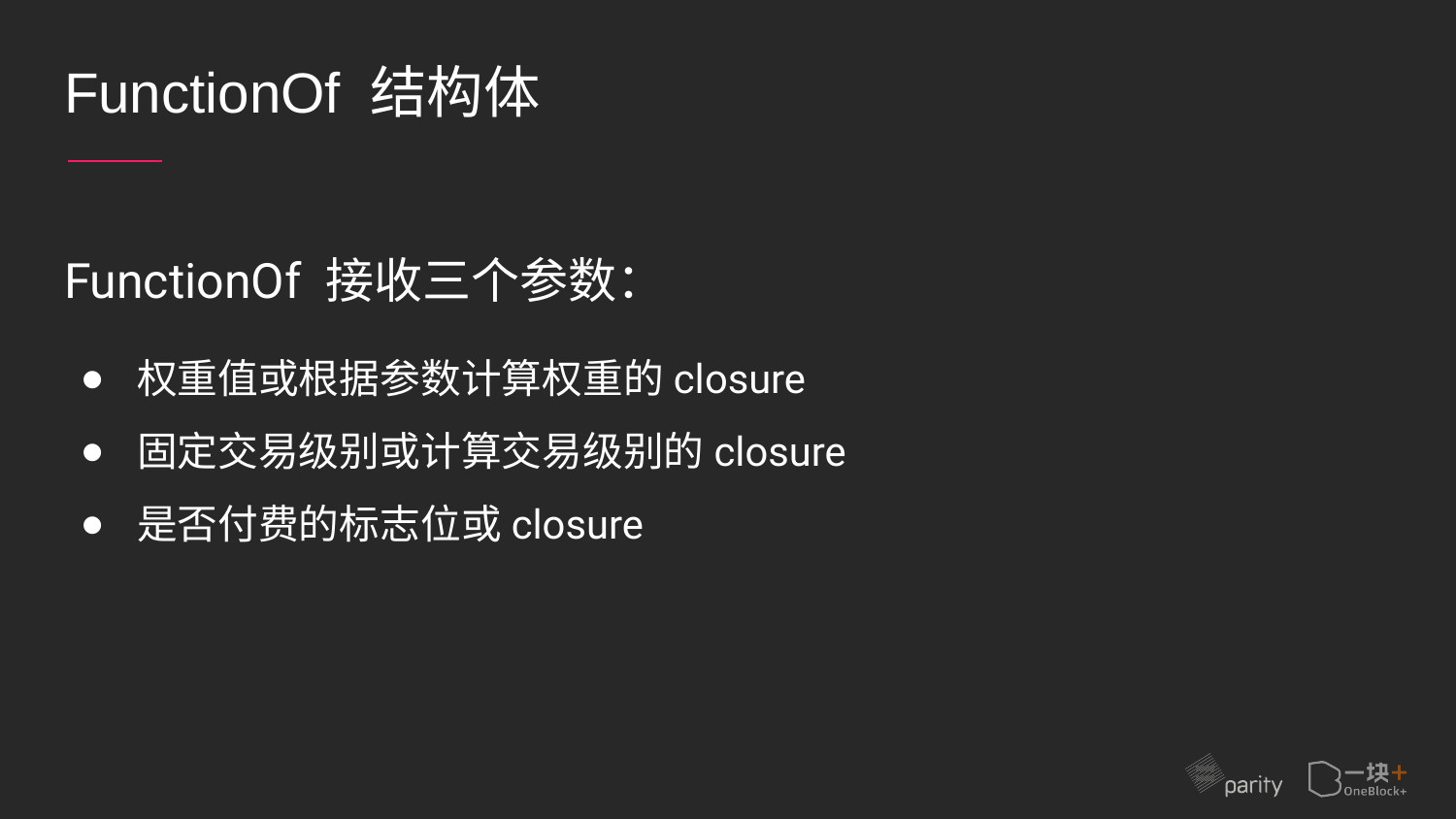

# FunctionOf 结构体
FunctionOf 接收三个参数：
权重值或根据参数计算权重的closure
固定交易级别或计算交易级别的closure
是否付费的标志位或closure